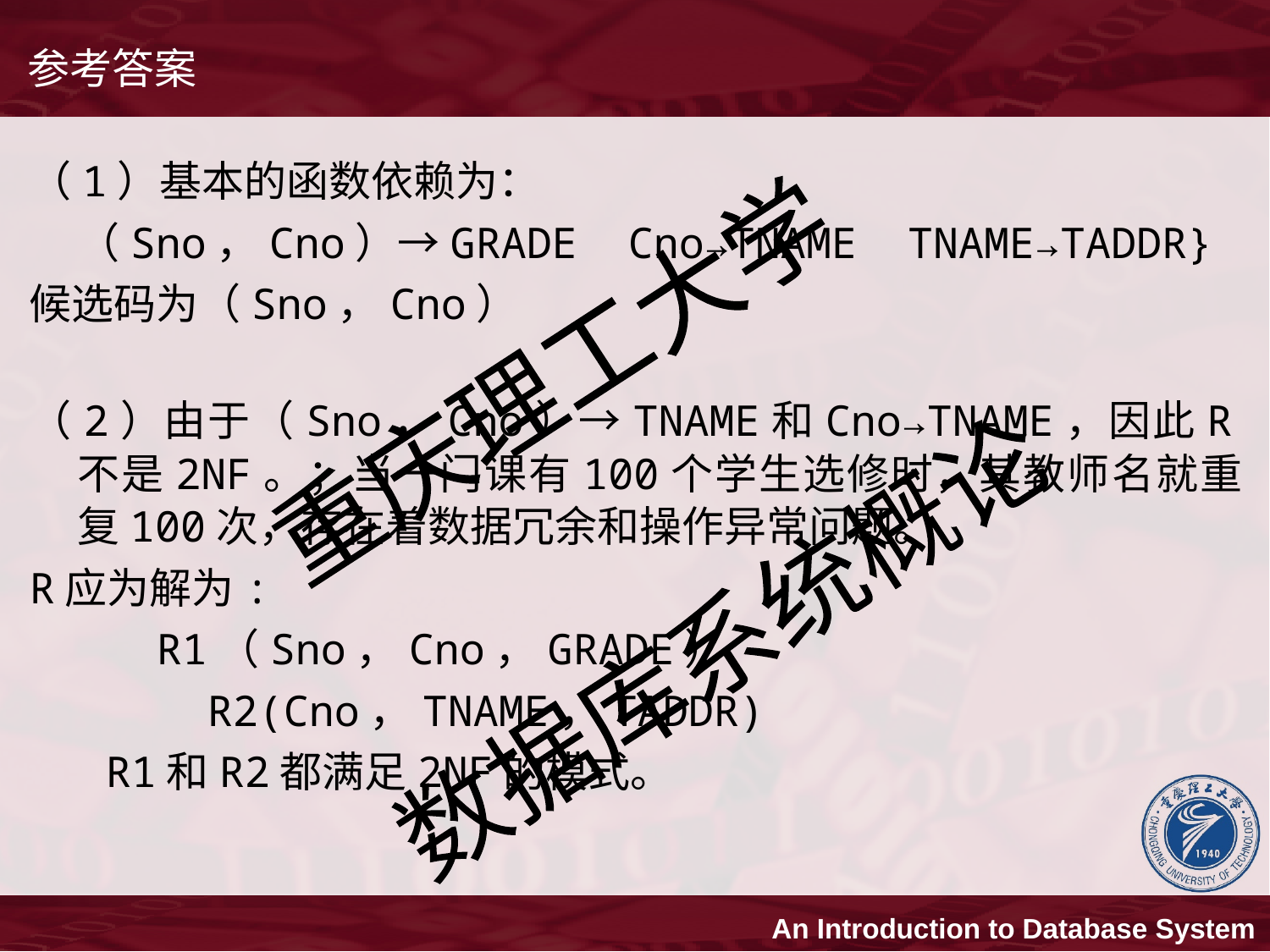

参考答案
（1）基本的函数依赖为：
    （Sno，Cno）→GRADE  Cno→TNAME  TNAME→TADDR}
候选码为（Sno，Cno）

（2）由于（Sno，Cno）→TNAME和Cno→TNAME，因此R不是2NF。；当一门课有100个学生选修时，其教师名就重复100次，存在着数据冗余和操作异常问题。
R应为解为:
     R1（Sno，Cno，GRADE）
       R2(Cno，TNAME，TADDR)
   R1和R2都满足2NF的模式。